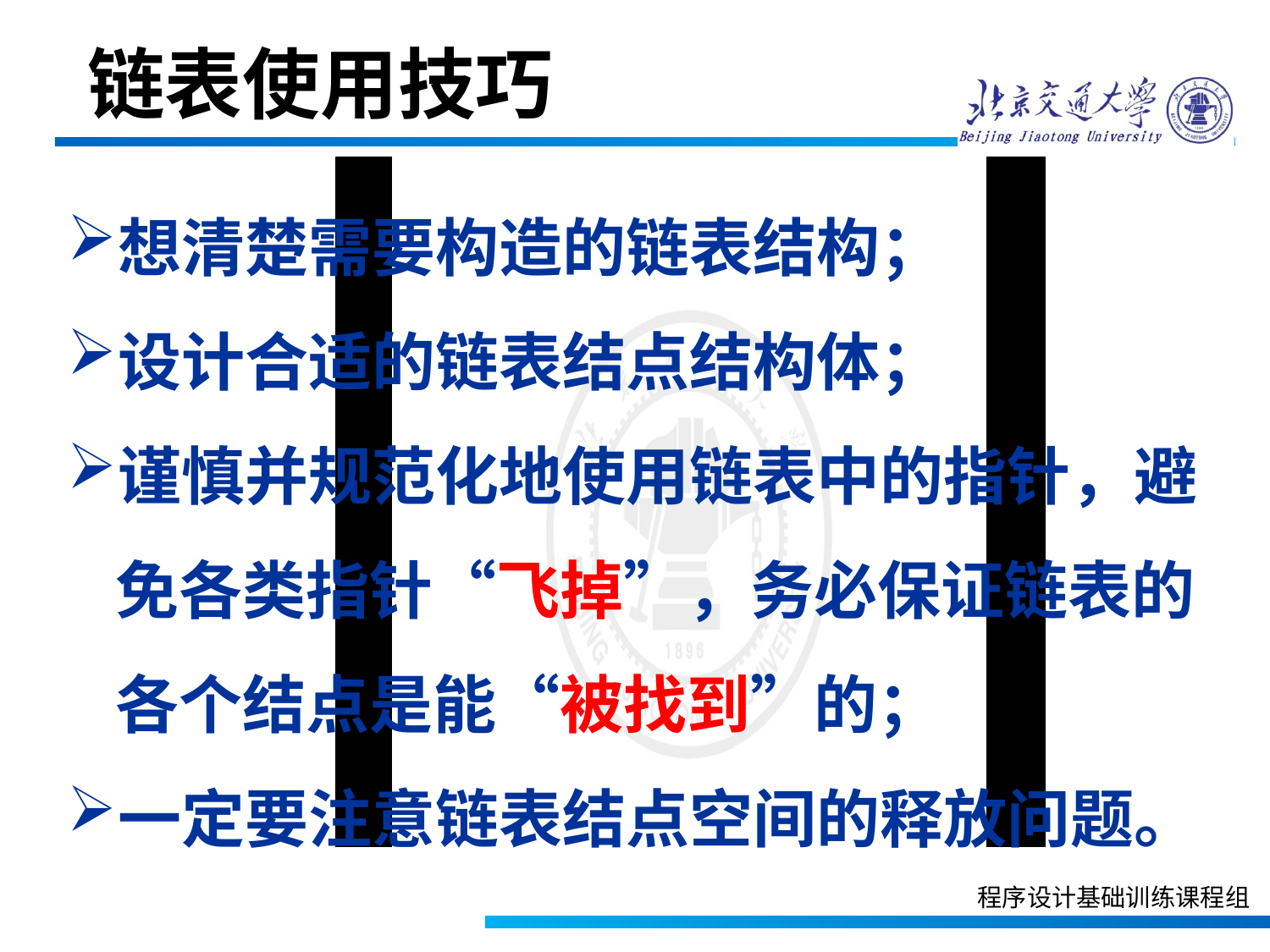

链表使用技巧
想清楚需要构造的链表结构；
设计合适的链表结点结构体；
谨慎并规范化地使用链表中的指针，避免各类指针“飞掉”，务必保证链表的各个结点是能“被找到”的；
一定要注意链表结点空间的释放问题。
程序设计基础训练课程组